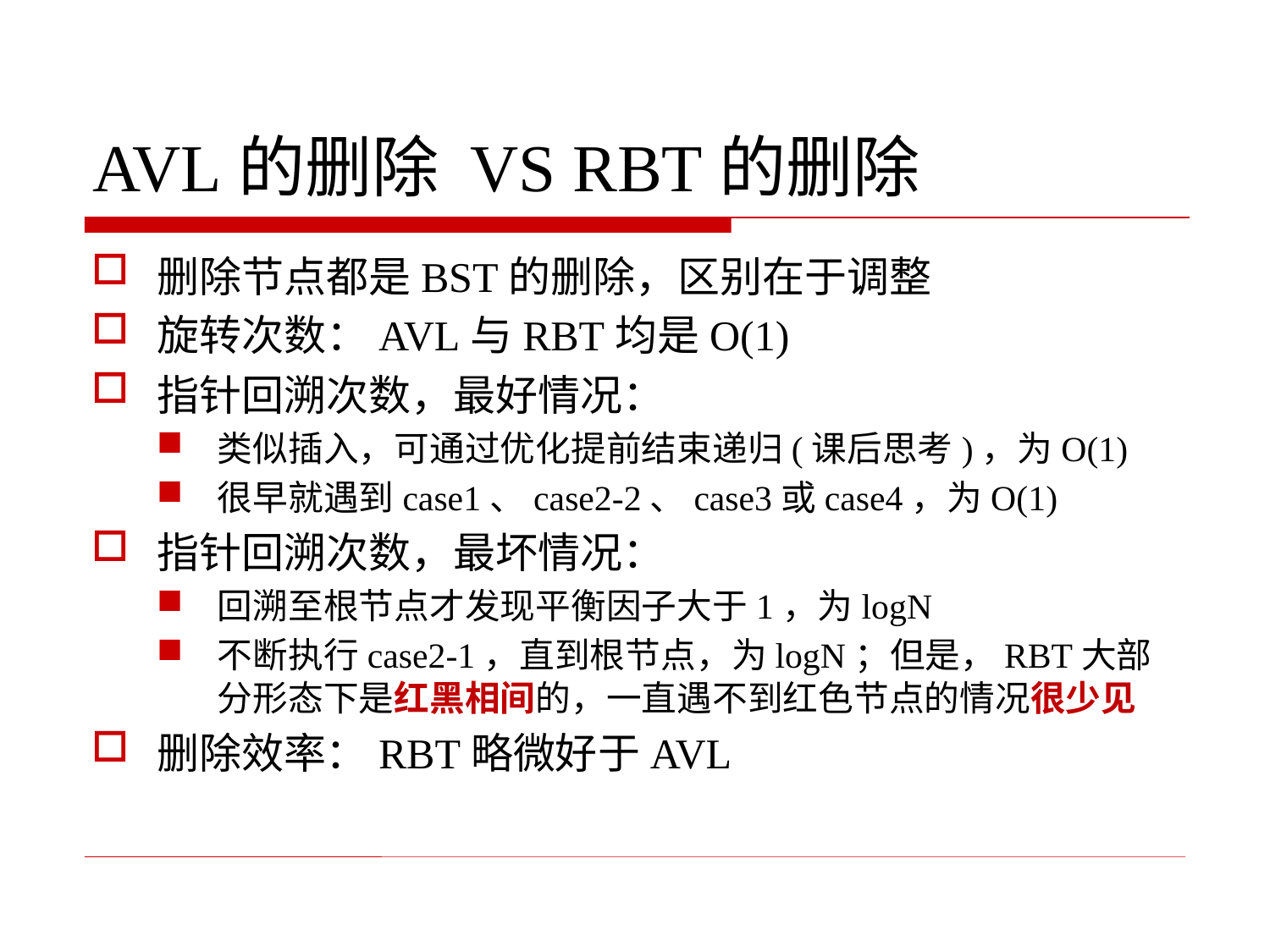

# AVL的删除 VS RBT的删除
删除节点都是BST的删除，区别在于调整
旋转次数：AVL与RBT均是O(1)
指针回溯次数，最好情况：
类似插入，可通过优化提前结束递归(课后思考)，为O(1)
很早就遇到case1、case2-2、case3或case4，为O(1)
指针回溯次数，最坏情况：
回溯至根节点才发现平衡因子大于1，为logN
不断执行case2-1，直到根节点，为logN；但是，RBT大部分形态下是红黑相间的，一直遇不到红色节点的情况很少见
删除效率：RBT略微好于AVL